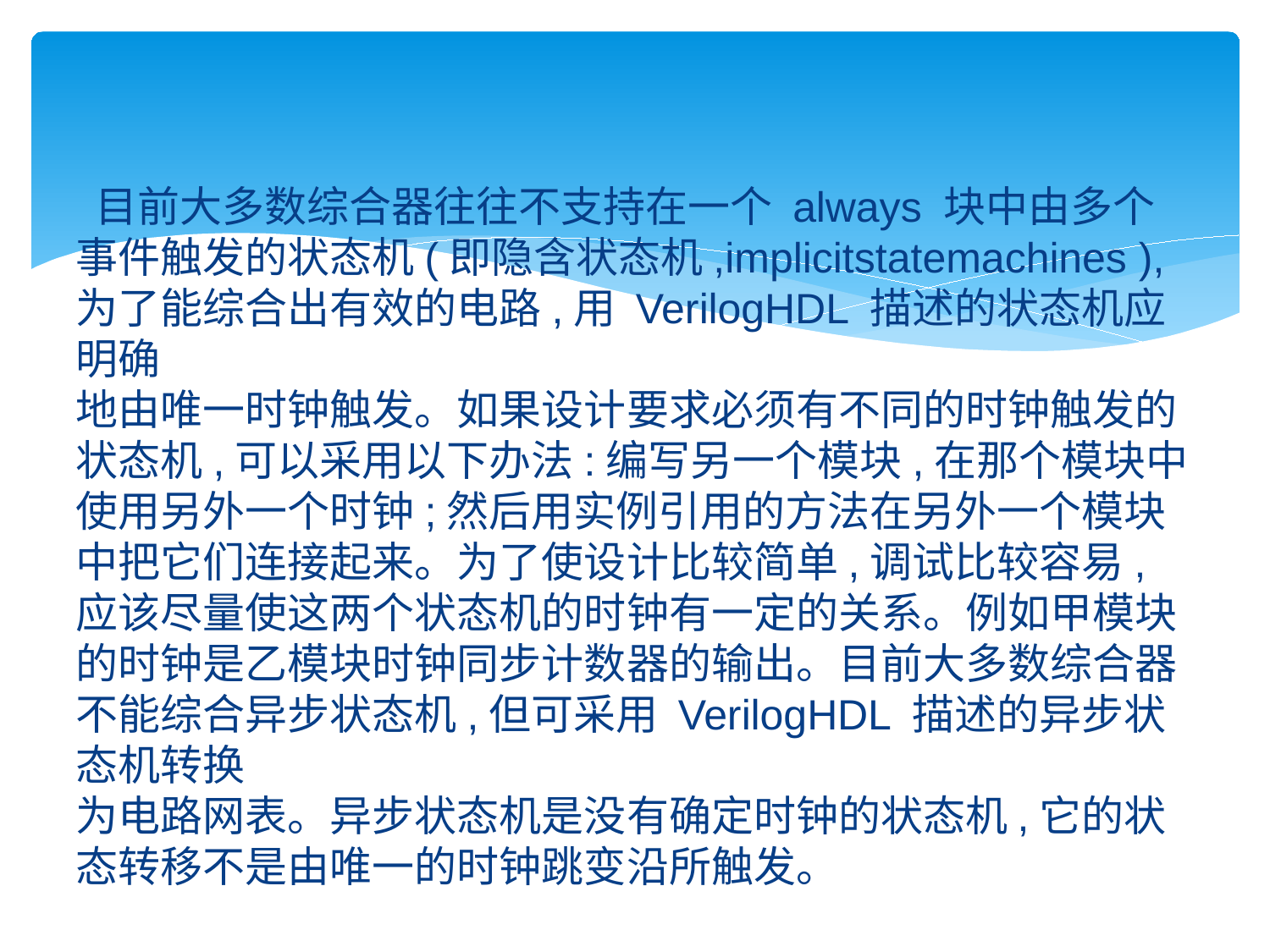

#
 目前大多数综合器往往不支持在一个 always 块中由多个事件触发的状态机(即隐含状态机,implicitstatemachines ),为了能综合出有效的电路,用 VerilogHDL 描述的状态机应明确
地由唯一时钟触发。如果设计要求必须有不同的时钟触发的状态机,可以采用以下办法:编写另一个模块,在那个模块中使用另外一个时钟;然后用实例引用的方法在另外一个模块中把它们连接起来。为了使设计比较简单,调试比较容易,应该尽量使这两个状态机的时钟有一定的关系。例如甲模块的时钟是乙模块时钟同步计数器的输出。目前大多数综合器不能综合异步状态机,但可采用 VerilogHDL 描述的异步状态机转换
为电路网表。异步状态机是没有确定时钟的状态机,它的状态转移不是由唯一的时钟跳变沿所触发。